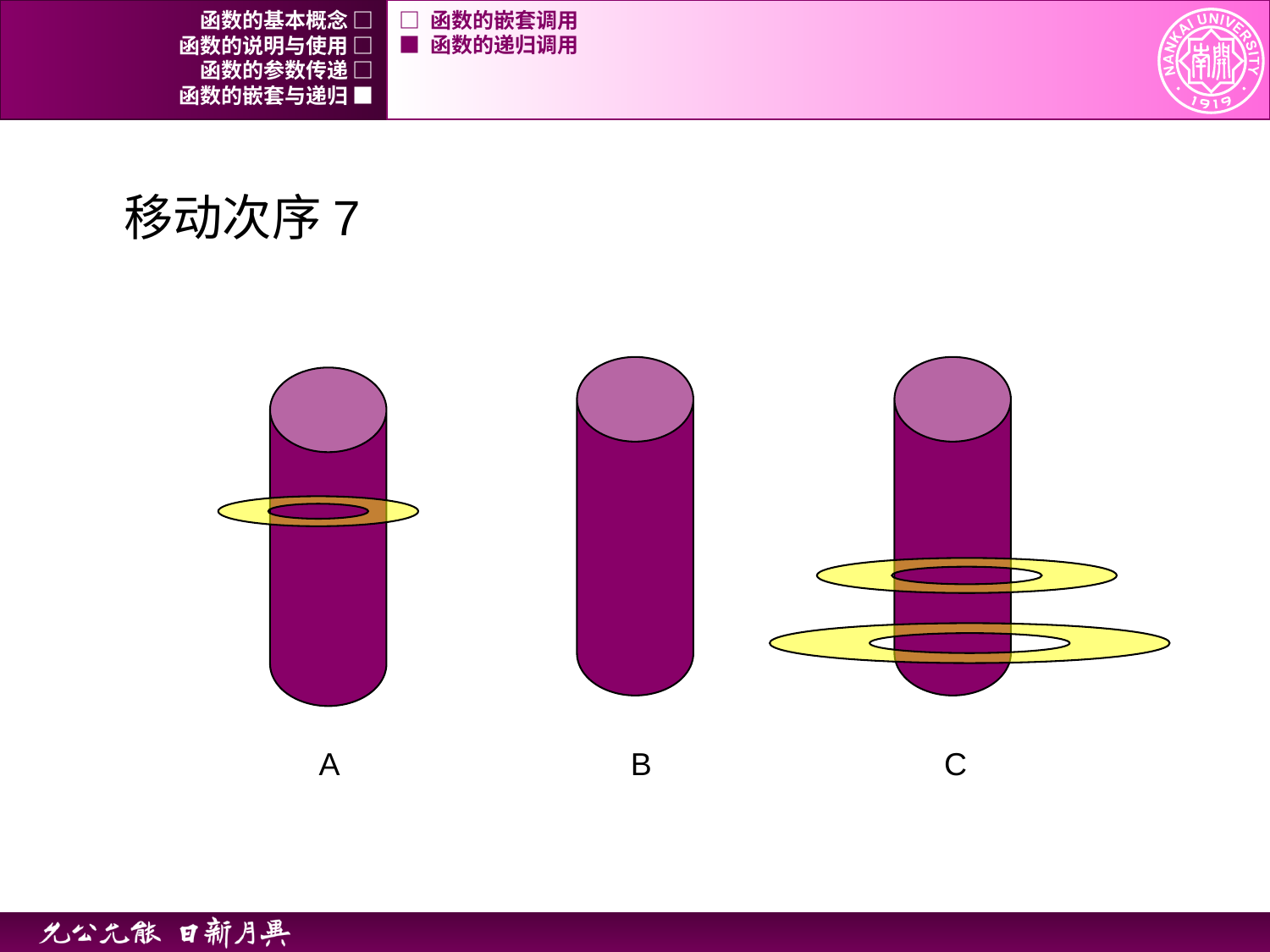

函数的基本概念 □
□ 函数的嵌套调用
函数的说明与使用 □
■ 函数的递归调用
函数的参数传递 □

函数的嵌套与递归 ■

移动次序7

   A                                 B                                 C